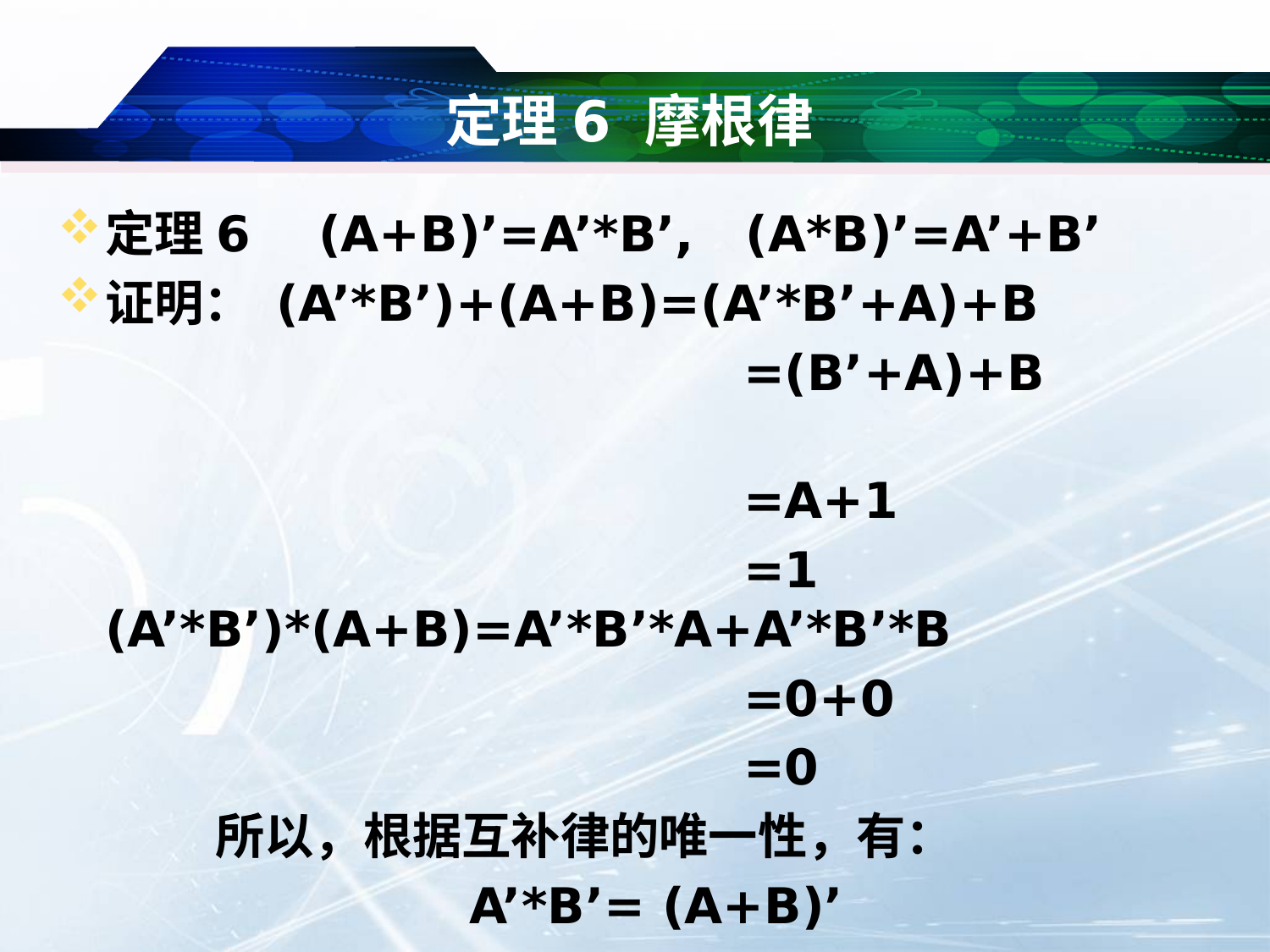

# 定理6 摩根律
定理6    (A+B)’=A’*B’,   (A*B)’=A’+B’
证明： (A’*B’)+(A+B)=(A’*B’+A)+B
                                        =(B’+A)+B
                                        =A+1
                                        =1               (A’*B’)*(A+B)=A’*B’*A+A’*B’*B
                                        =0+0
                                        =0
             所以，根据互补律的唯一性，有：
                        A’*B’= (A+B)’